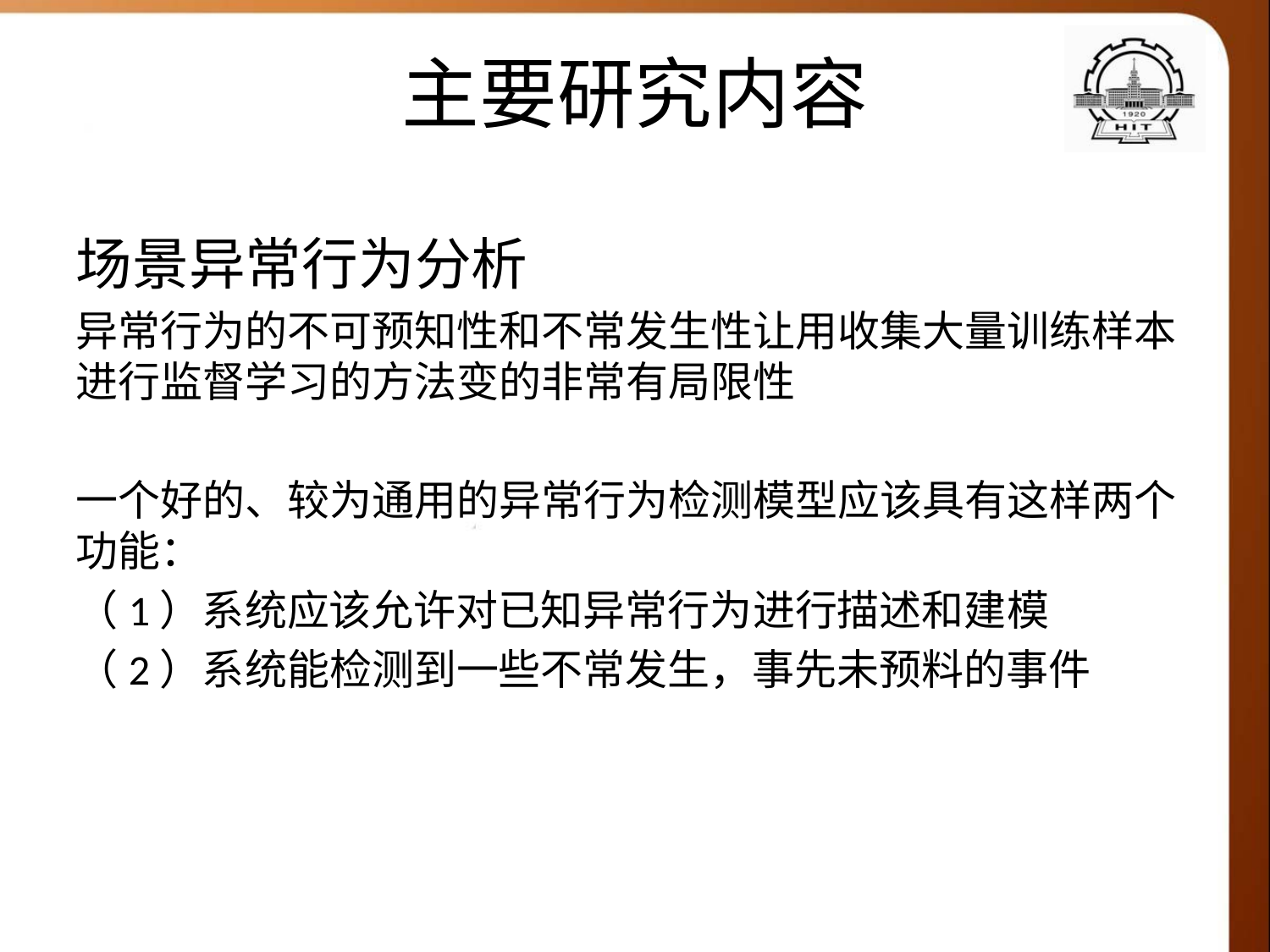

# 主要研究内容
场景异常行为分析
异常行为的不可预知性和不常发生性让用收集大量训练样本进行监督学习的方法变的非常有局限性

一个好的、较为通用的异常行为检测模型应该具有这样两个功能：
（1）系统应该允许对已知异常行为进行描述和建模
（2）系统能检测到一些不常发生，事先未预料的事件